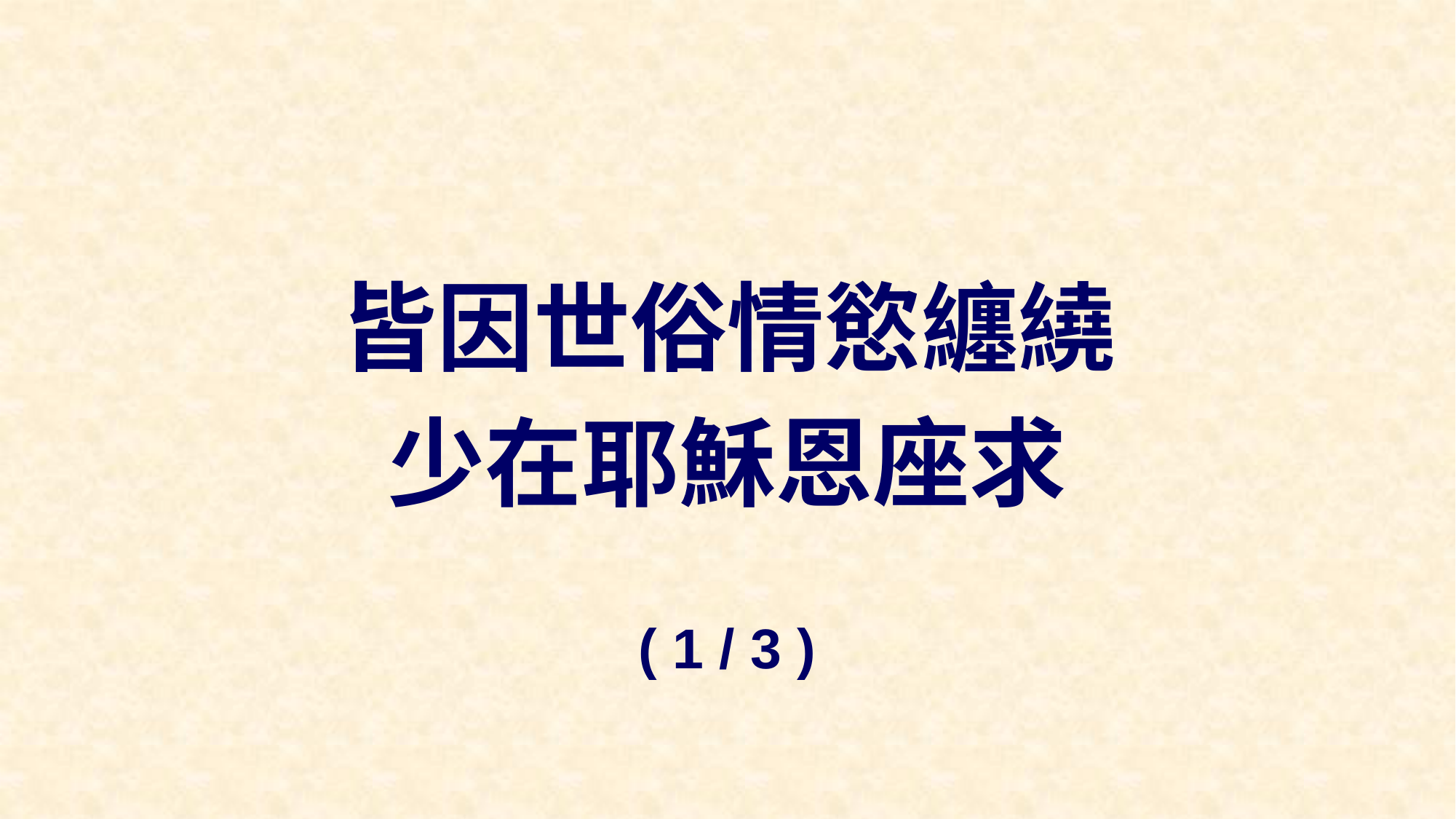

皆因世俗情慾纏繞
少在耶穌恩座求
( 1 / 3 )